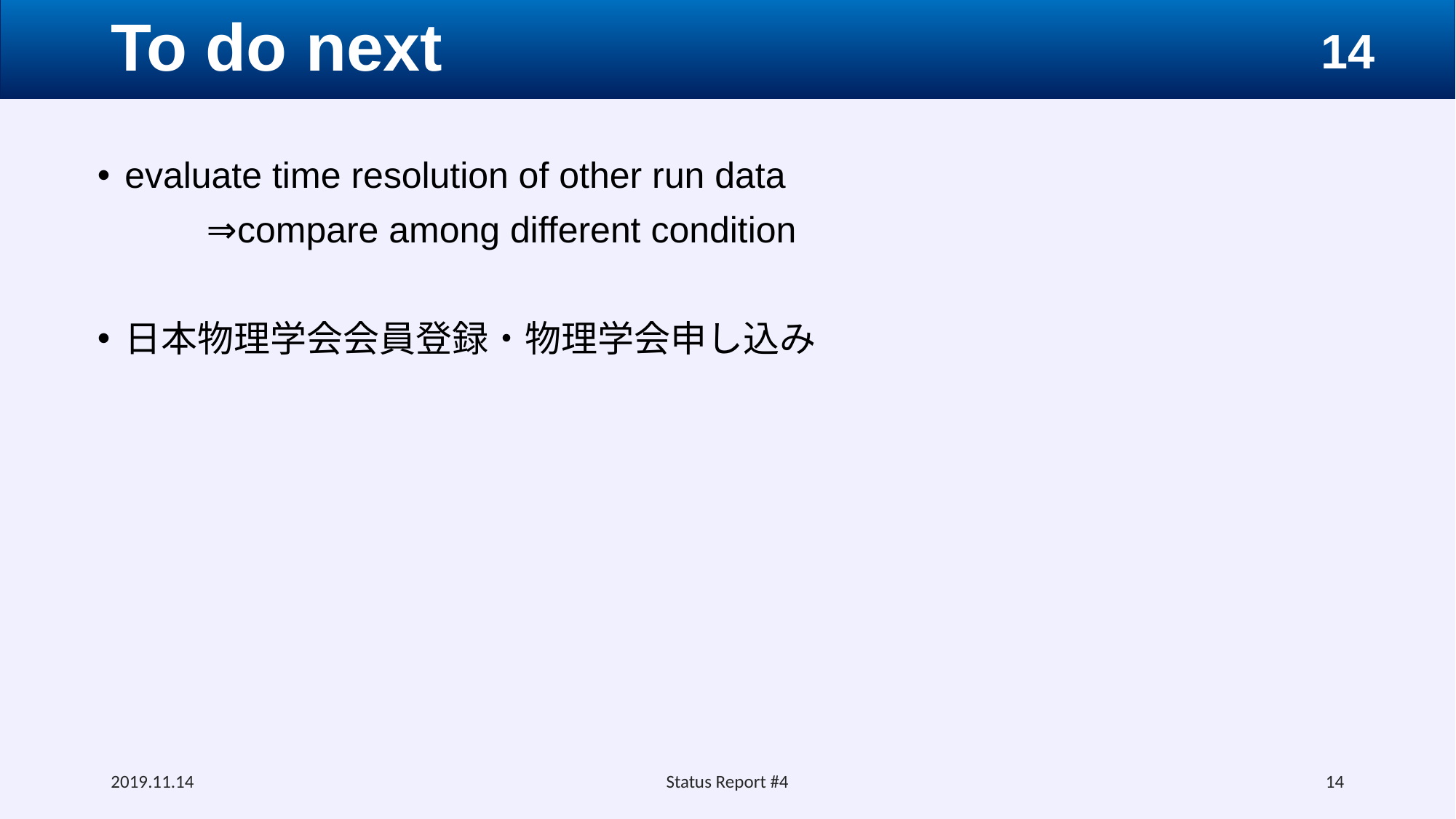

# To do next
evaluate time resolution of other run data
	⇒compare among different condition

日本物理学会会員登録・物理学会申し込み
2019.11.14
Status Report #4
14